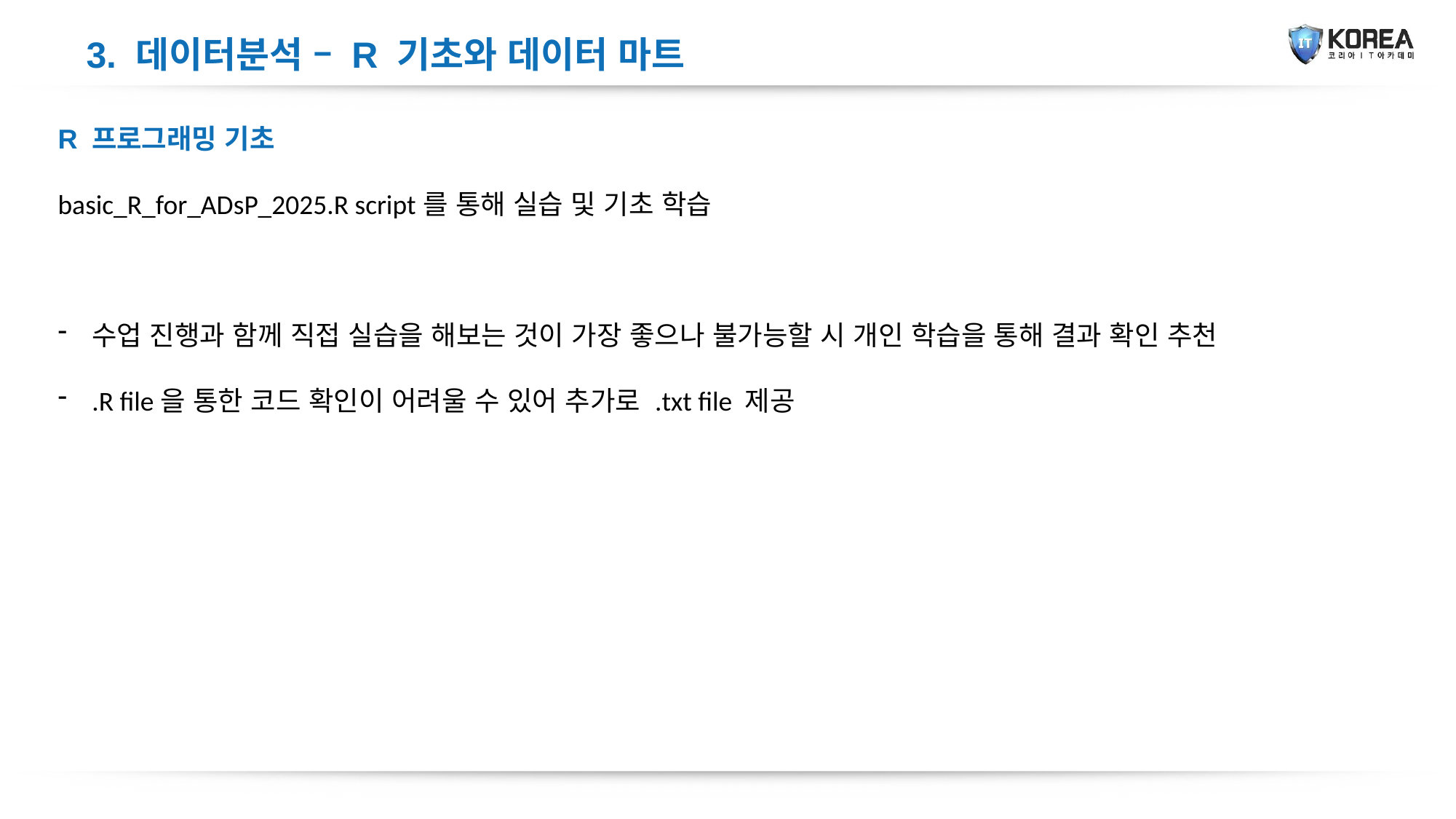

3. 데이터분석 – R 기초와 데이터 마트
R 프로그래밍 기초

basic_R_for_ADsP_2025.R script를 통해 실습 및 기초 학습

수업 진행과 함께 직접 실습을 해보는 것이 가장 좋으나 불가능할 시 개인 학습을 통해 결과 확인 추천

.R file을 통한 코드 확인이 어려울 수 있어 추가로 .txt file 제공